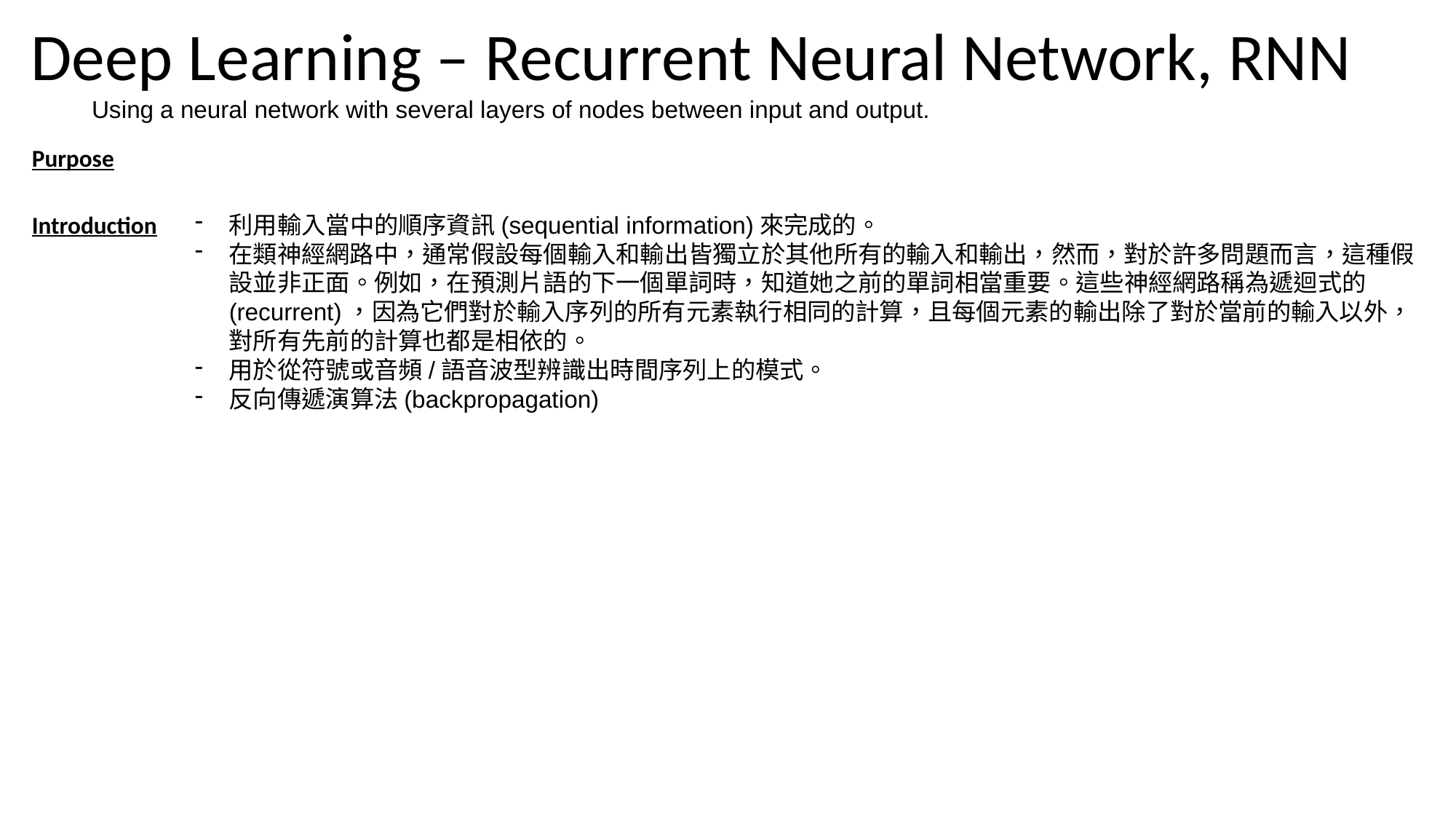

# Deep Learning – Recurrent Neural Network, RNN
Using a neural network with several layers of nodes between input and output.
Purpose
Introduction
利用輸入當中的順序資訊(sequential information)來完成的。
在類神經網路中，通常假設每個輸入和輸出皆獨立於其他所有的輸入和輸出，然而，對於許多問題而言，這種假設並非正面。例如，在預測片語的下一個單詞時，知道她之前的單詞相當重要。這些神經網路稱為遞迴式的(recurrent)，因為它們對於輸入序列的所有元素執行相同的計算，且每個元素的輸出除了對於當前的輸入以外，對所有先前的計算也都是相依的。
用於從符號或音頻/語音波型辨識出時間序列上的模式。
反向傳遞演算法(backpropagation)